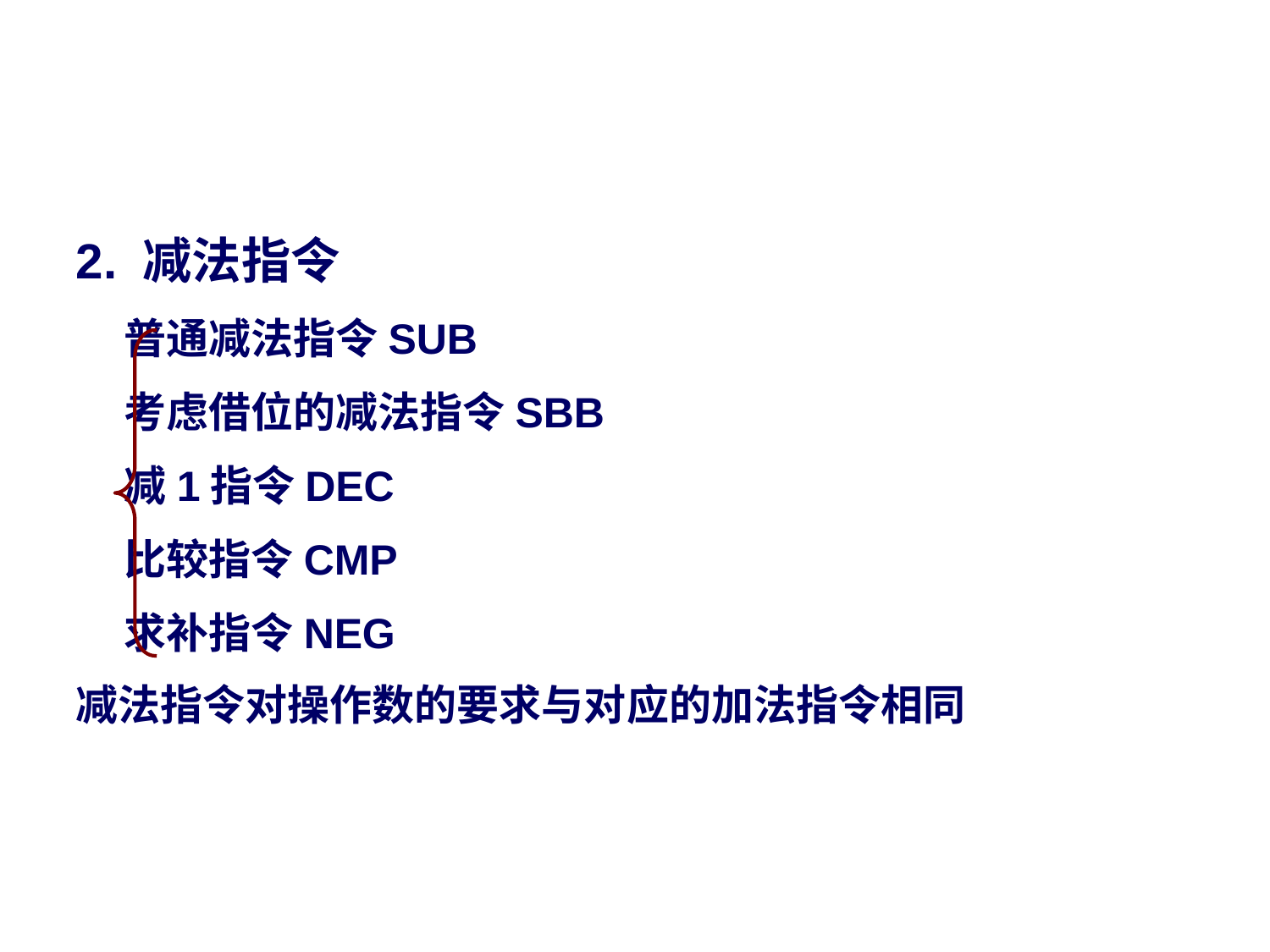

#
2. 减法指令
    普通减法指令SUB
    考虑借位的减法指令SBB
    减1指令DEC
    比较指令CMP
    求补指令NEG
减法指令对操作数的要求与对应的加法指令相同